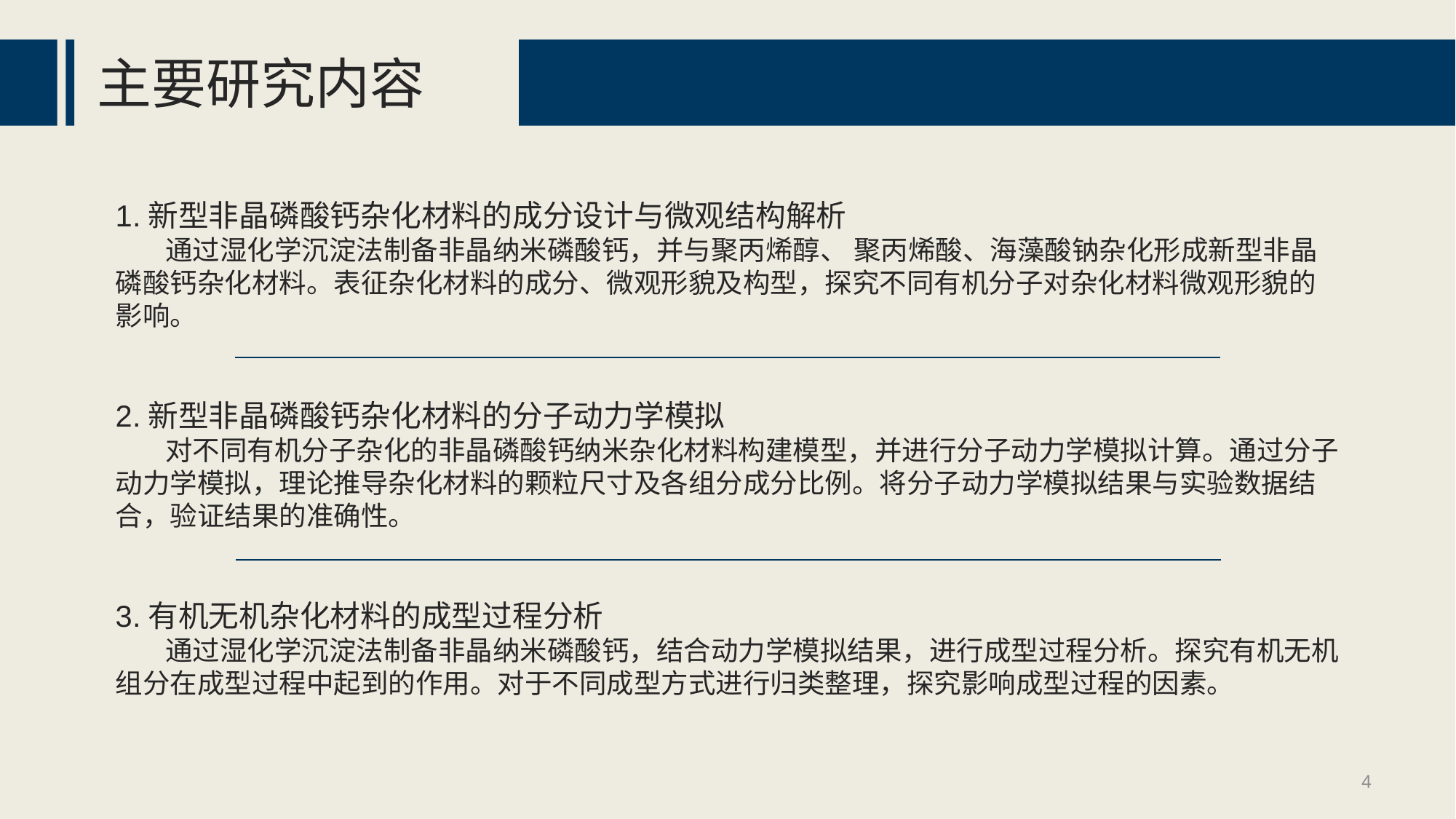

主要研究内容

1.新型非晶磷酸钙杂化材料的成分设计与微观结构解析
       通过湿化学沉淀法制备非晶纳米磷酸钙，并与聚丙烯醇、 聚丙烯酸、海藻酸钠杂化形成新型非晶磷酸钙杂化材料。表征杂化材料的成分、微观形貌及构型，探究不同有机分子对杂化材料微观形貌的影响。

2.新型非晶磷酸钙杂化材料的分子动力学模拟
       对不同有机分子杂化的非晶磷酸钙纳米杂化材料构建模型，并进行分子动力学模拟计算。通过分子动力学模拟，理论推导杂化材料的颗粒尺寸及各组分成分比例。将分子动力学模拟结果与实验数据结合，验证结果的准确性。

3.有机无机杂化材料的成型过程分析
       通过湿化学沉淀法制备非晶纳米磷酸钙，结合动力学模拟结果，进行成型过程分析。探究有机无机组分在成型过程中起到的作用。对于不同成型方式进行归类整理，探究影响成型过程的因素。
4